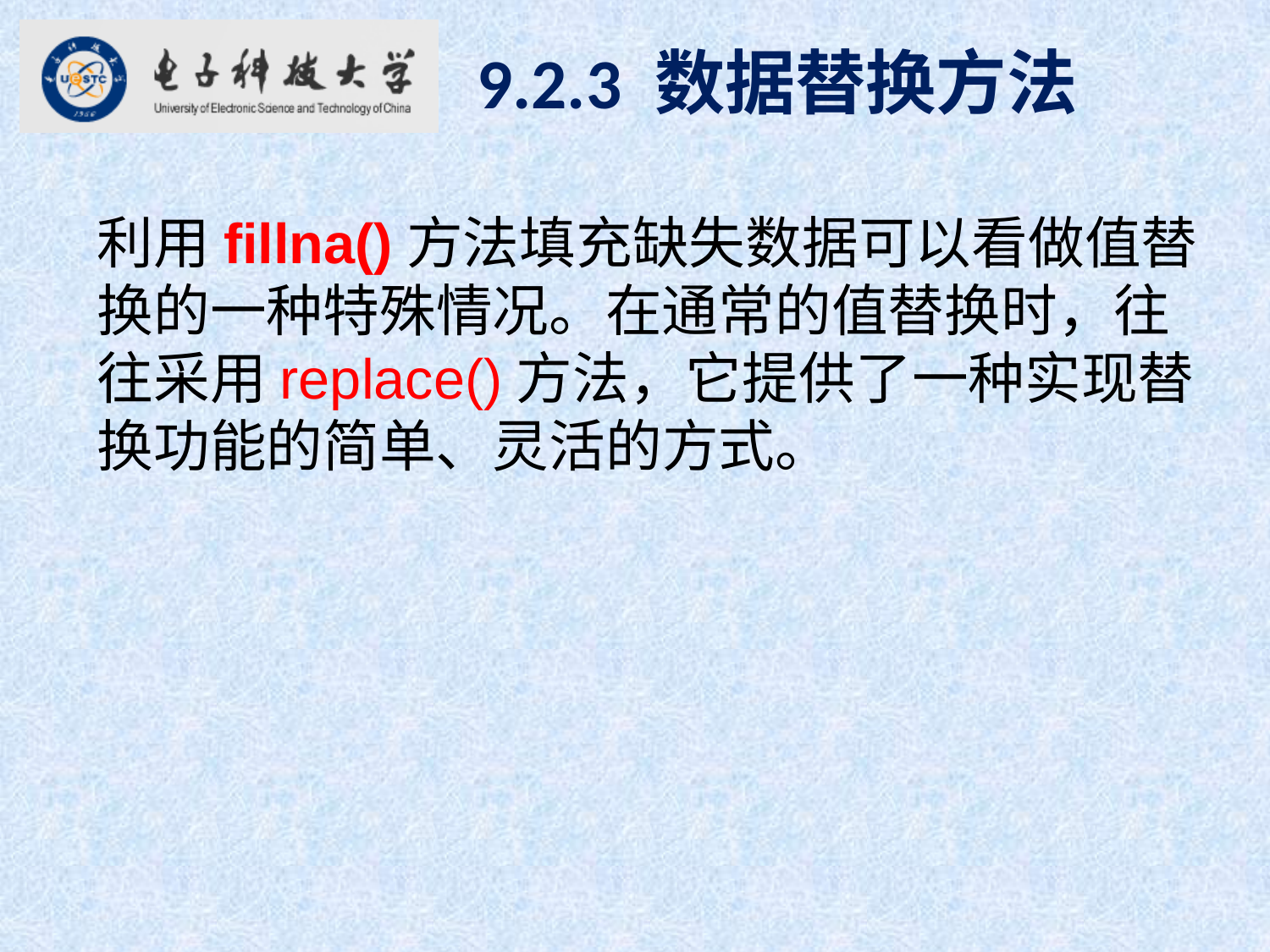

9.2.3 数据替换方法
利用fillna()方法填充缺失数据可以看做值替换的一种特殊情况。在通常的值替换时，往往采用replace()方法，它提供了一种实现替换功能的简单、灵活的方式。